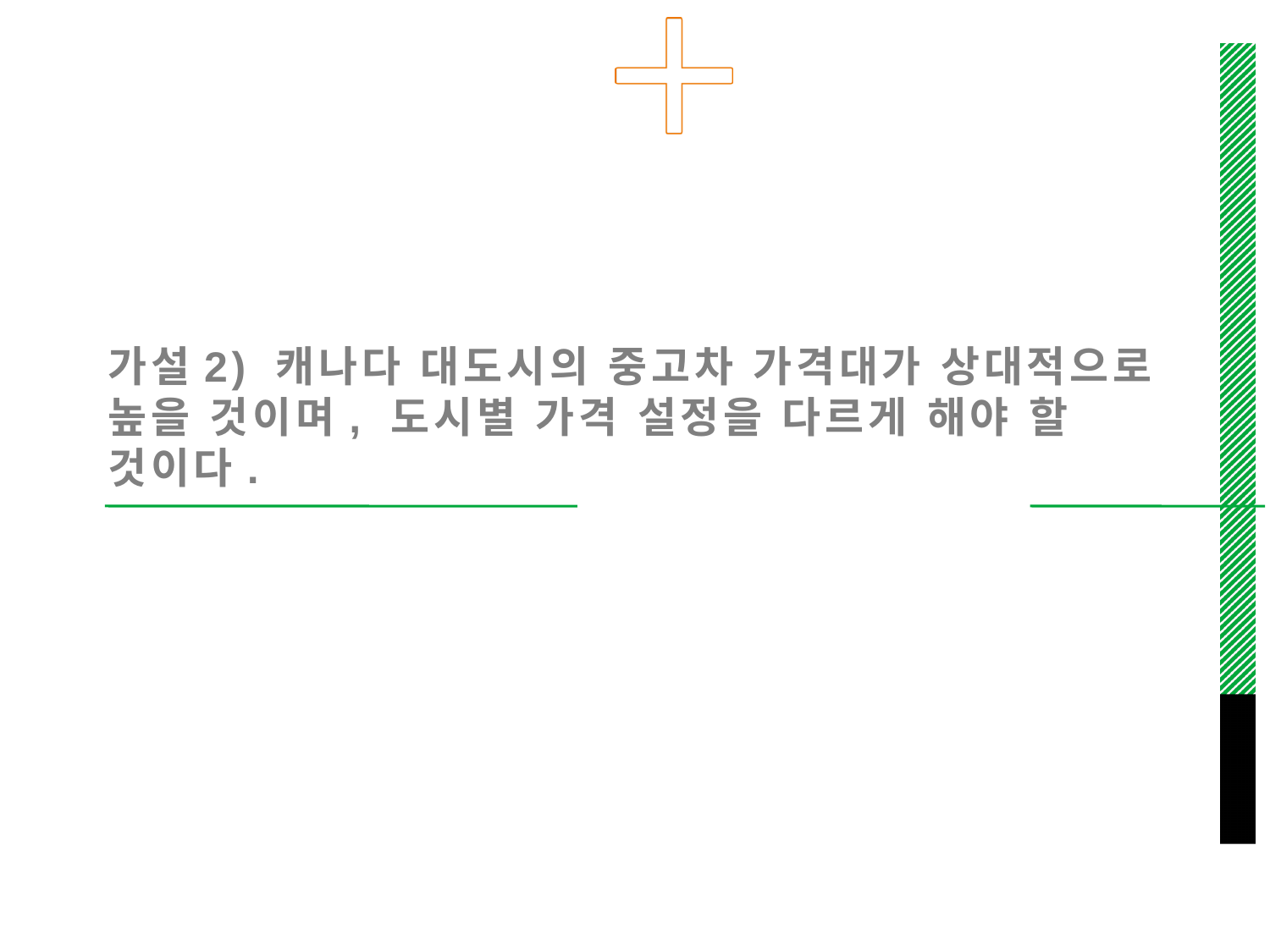

# 가설2) 캐나다 대도시의 중고차 가격대가 상대적으로 높을 것이며, 도시별 가격 설정을 다르게 해야 할 것이다.